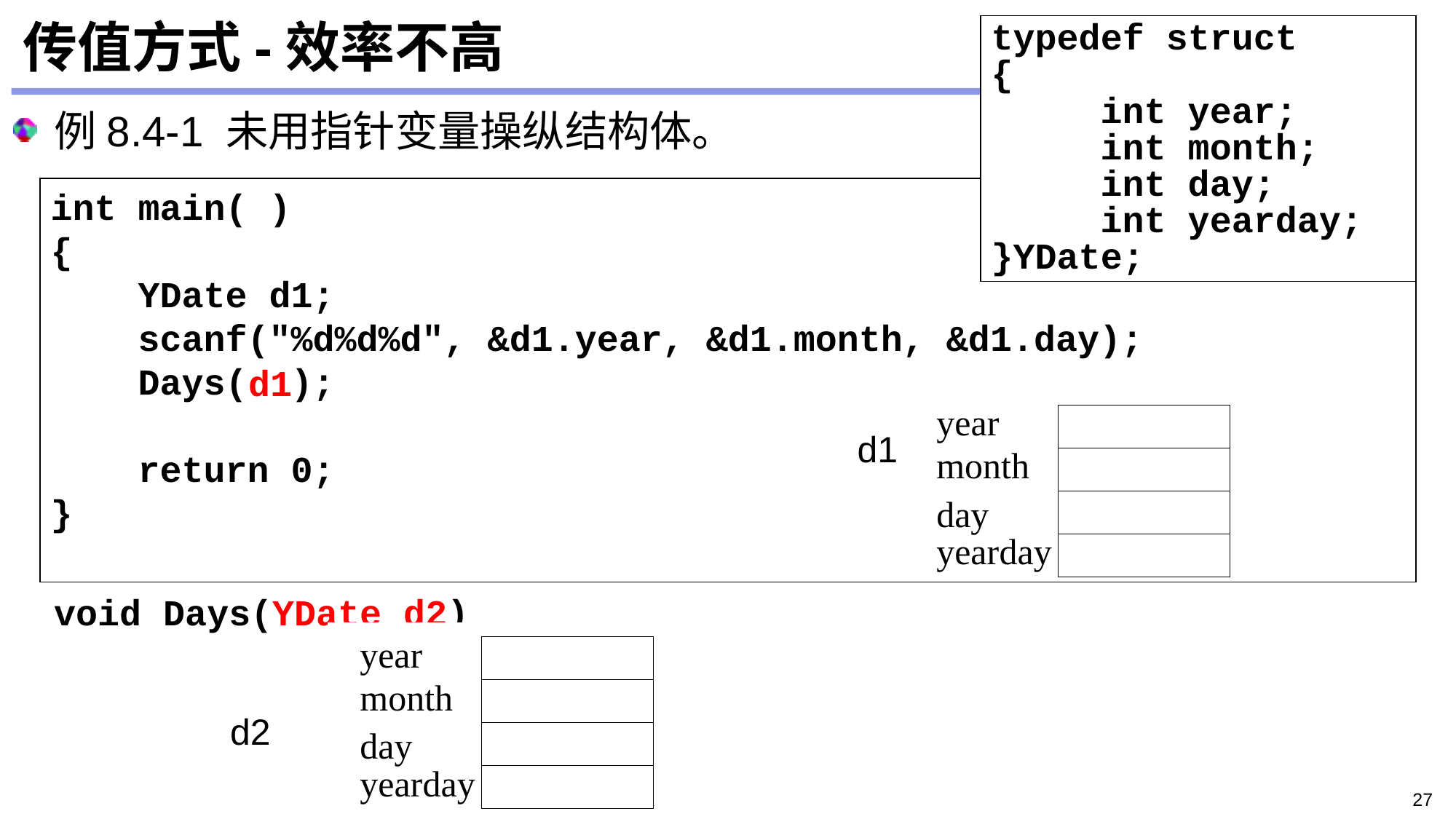

# 传值方式-效率不高
typedef struct
{
     int year;
     int month;
     int day;
     int yearday;
}YDate;
例8.4-1 未用指针变量操纵结构体。

int main( )
{
    YDate d1;
    scanf("%d%d%d", &d1.year, &d1.month, &d1.day);
    Days(  );

    return 0;
}

d1

year

month

day

yearday

d1
void Days(YDate d2)

year

month

day

yearday

d2
27